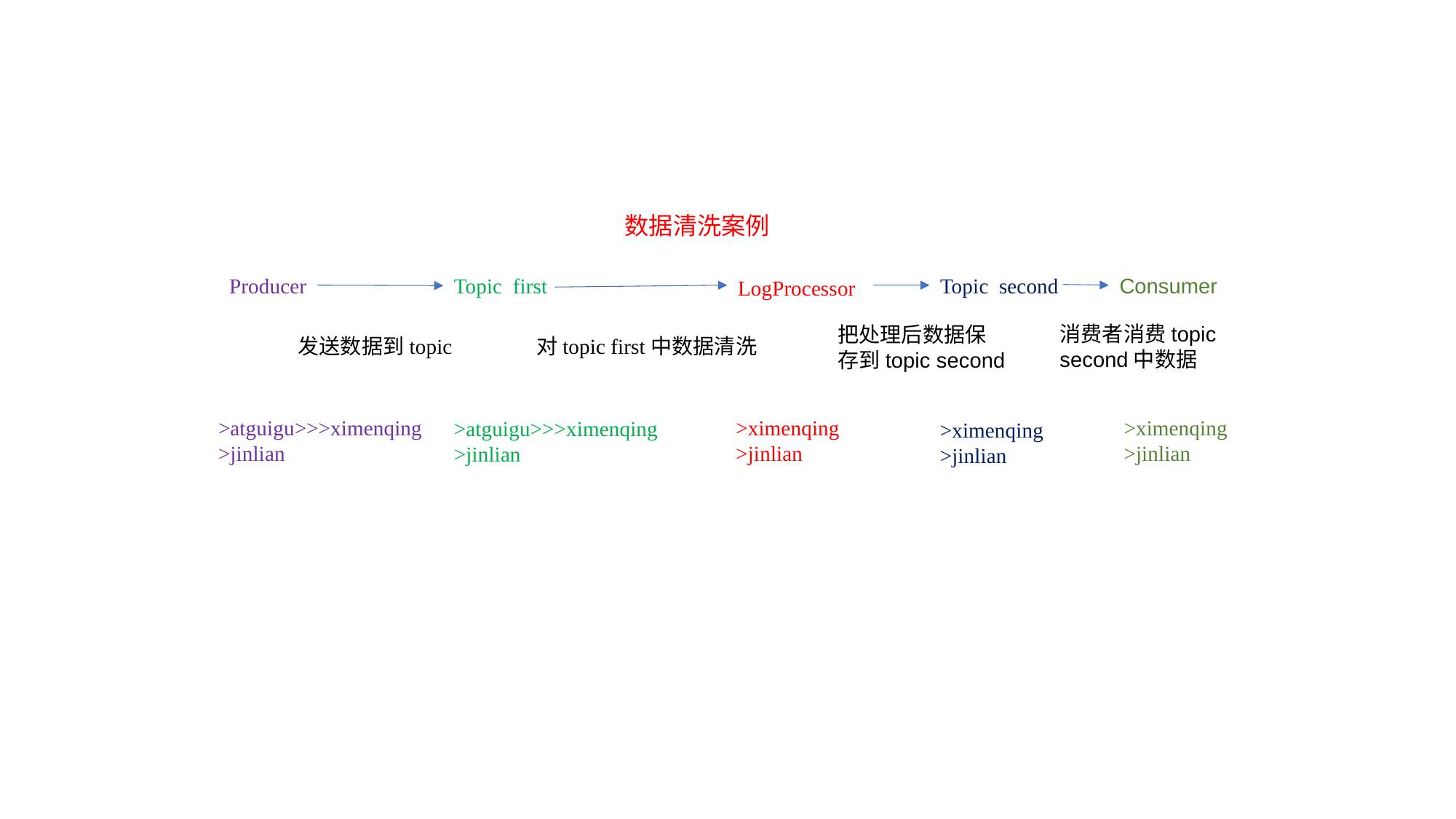

数据清洗案例
LogProcessor
Producer
Topic  second
Consumer
Topic  first
消费者消费topic second中数据
把处理后数据保存到topic second
发送数据到topic
对topic first中数据清洗
>atguigu>>>ximenqing
>jinlian
>ximenqing
>jinlian
>ximenqing
>jinlian
>atguigu>>>ximenqing
>jinlian
>ximenqing
>jinlian